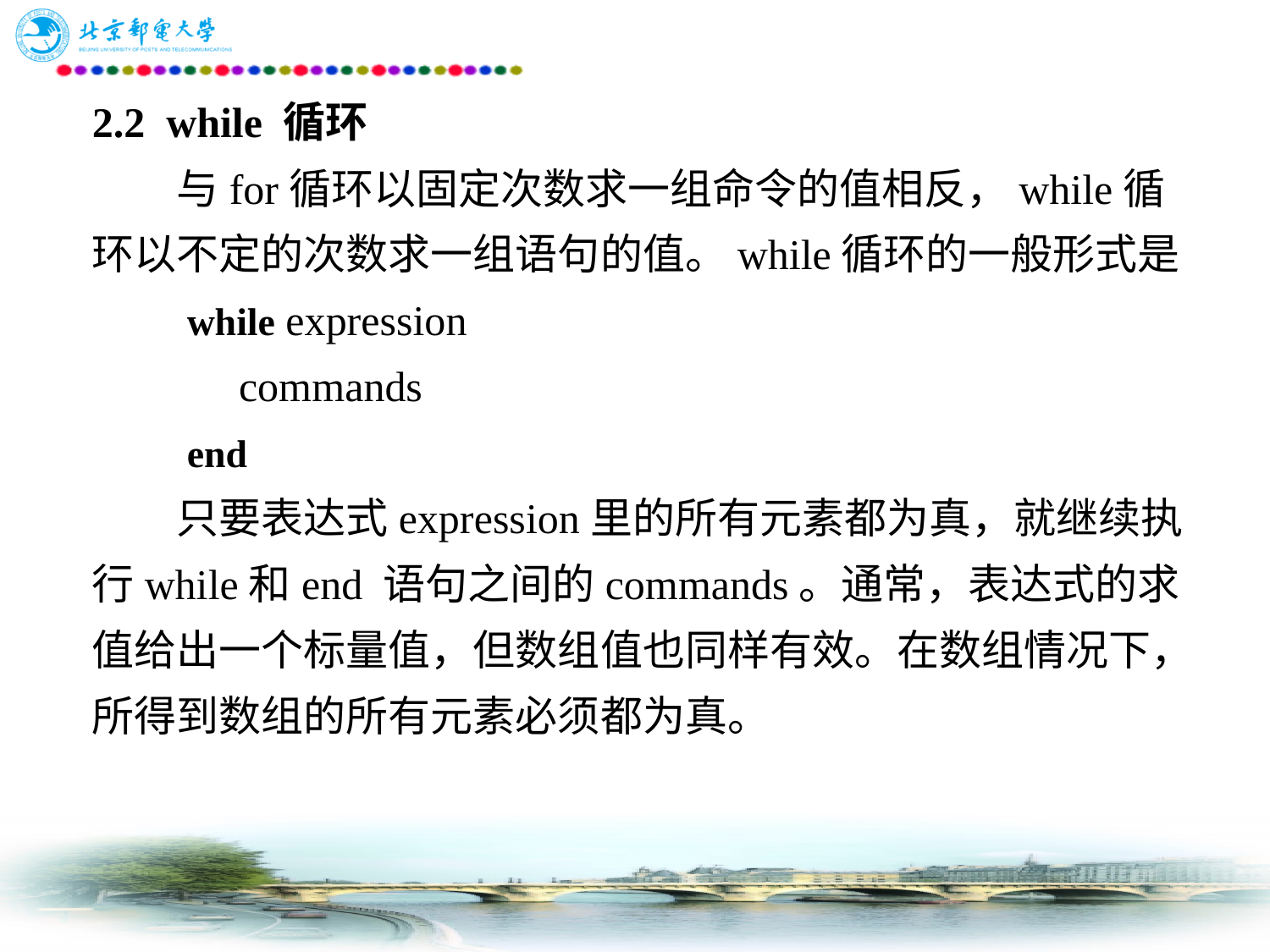

# 2.2  while 循环 　　与for循环以固定次数求一组命令的值相反，while循环以不定的次数求一组语句的值。while循环的一般形式是 　　while expression 　　	 commands 　　end 　　只要表达式expression里的所有元素都为真，就继续执行while和end 语句之间的commands。通常，表达式的求值给出一个标量值，但数组值也同样有效。在数组情况下，所得到数组的所有元素必须都为真。